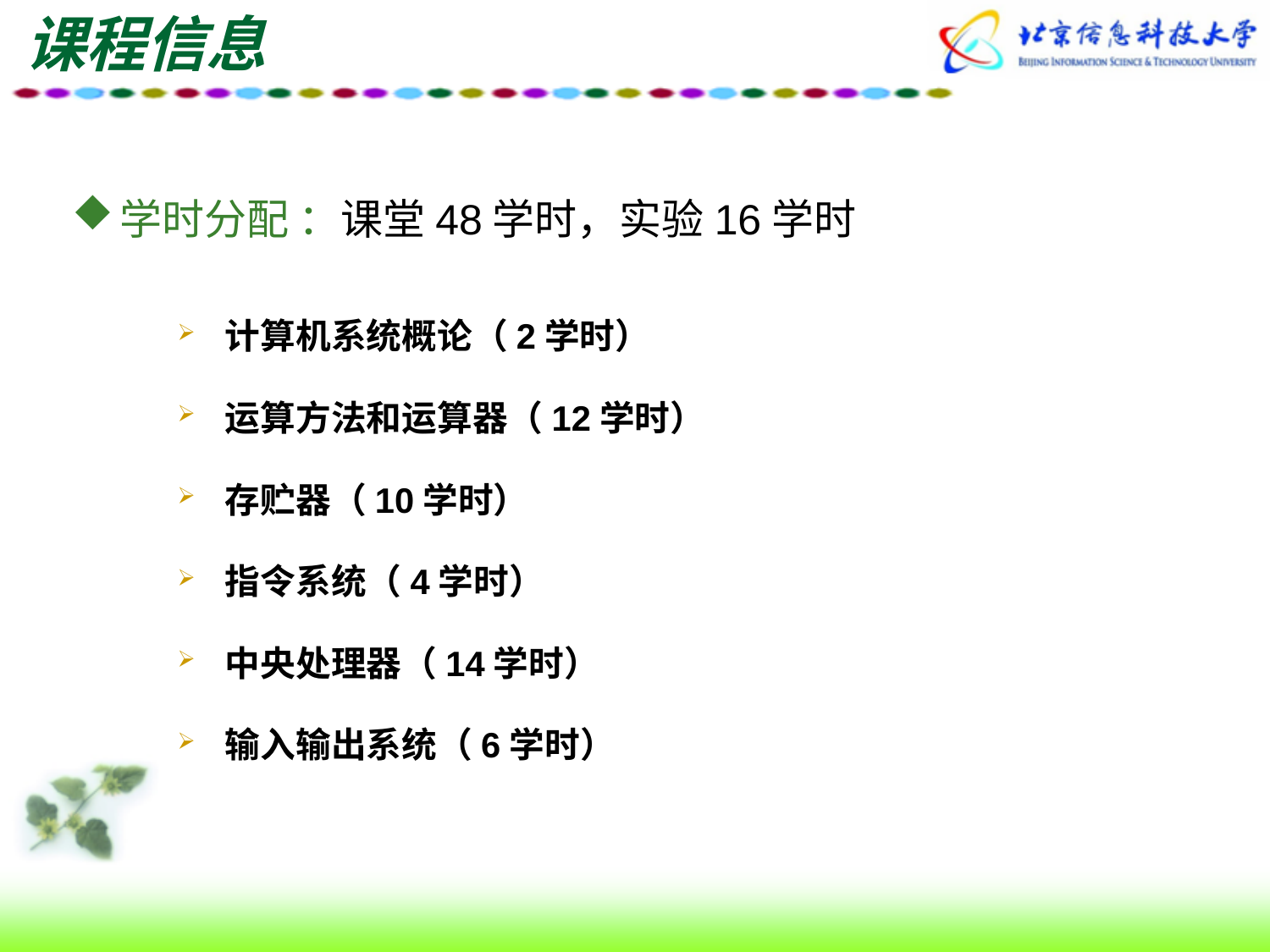

# 课程信息
学时分配 ：课堂48学时，实验16学时
计算机系统概论（2学时）

运算方法和运算器（12学时）

存贮器（10学时）

指令系统（4学时）

中央处理器（14学时）

输入输出系统（6学时）